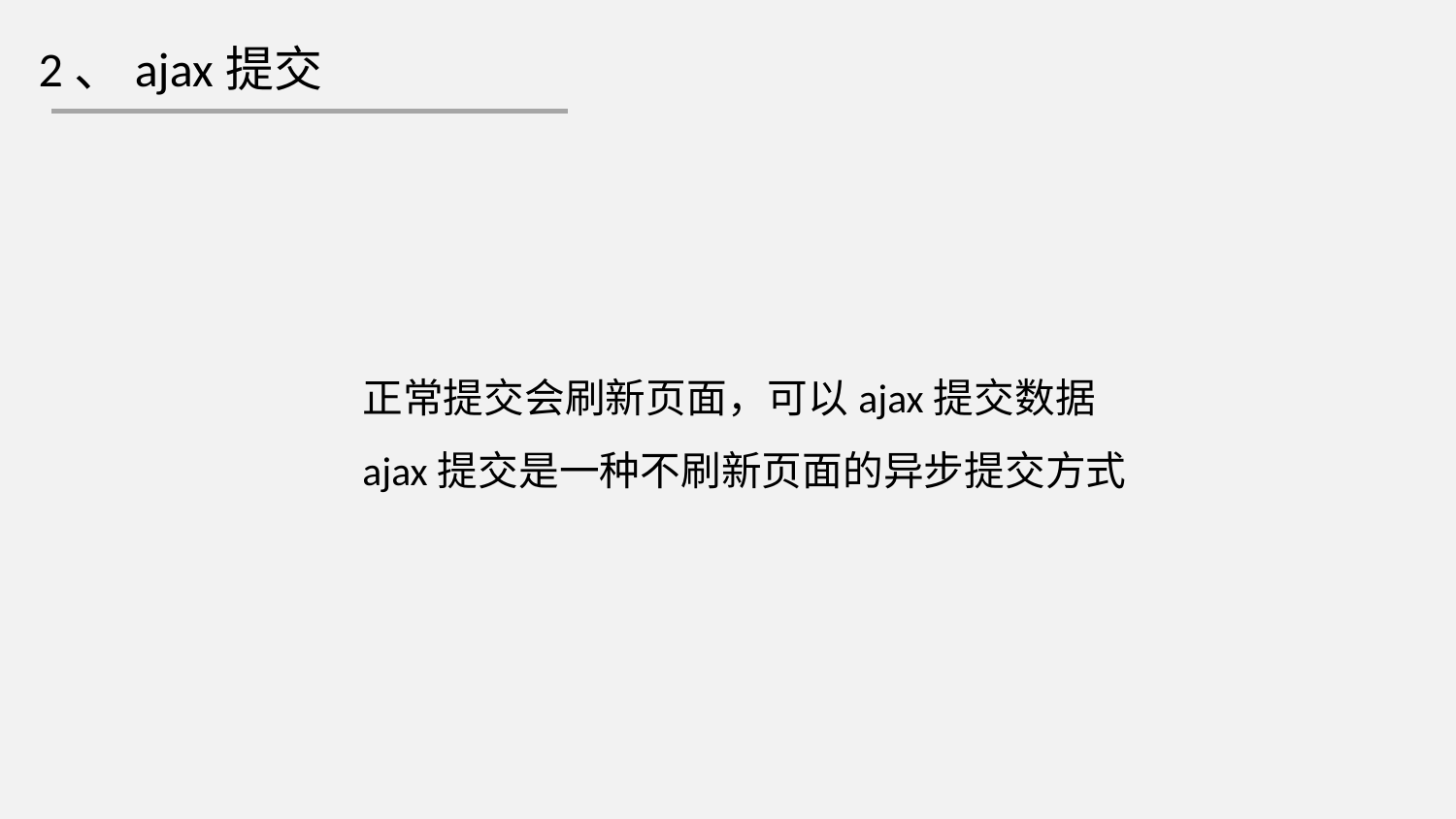

2、ajax提交
正常提交会刷新页面，可以ajax提交数据
ajax提交是一种不刷新页面的异步提交方式